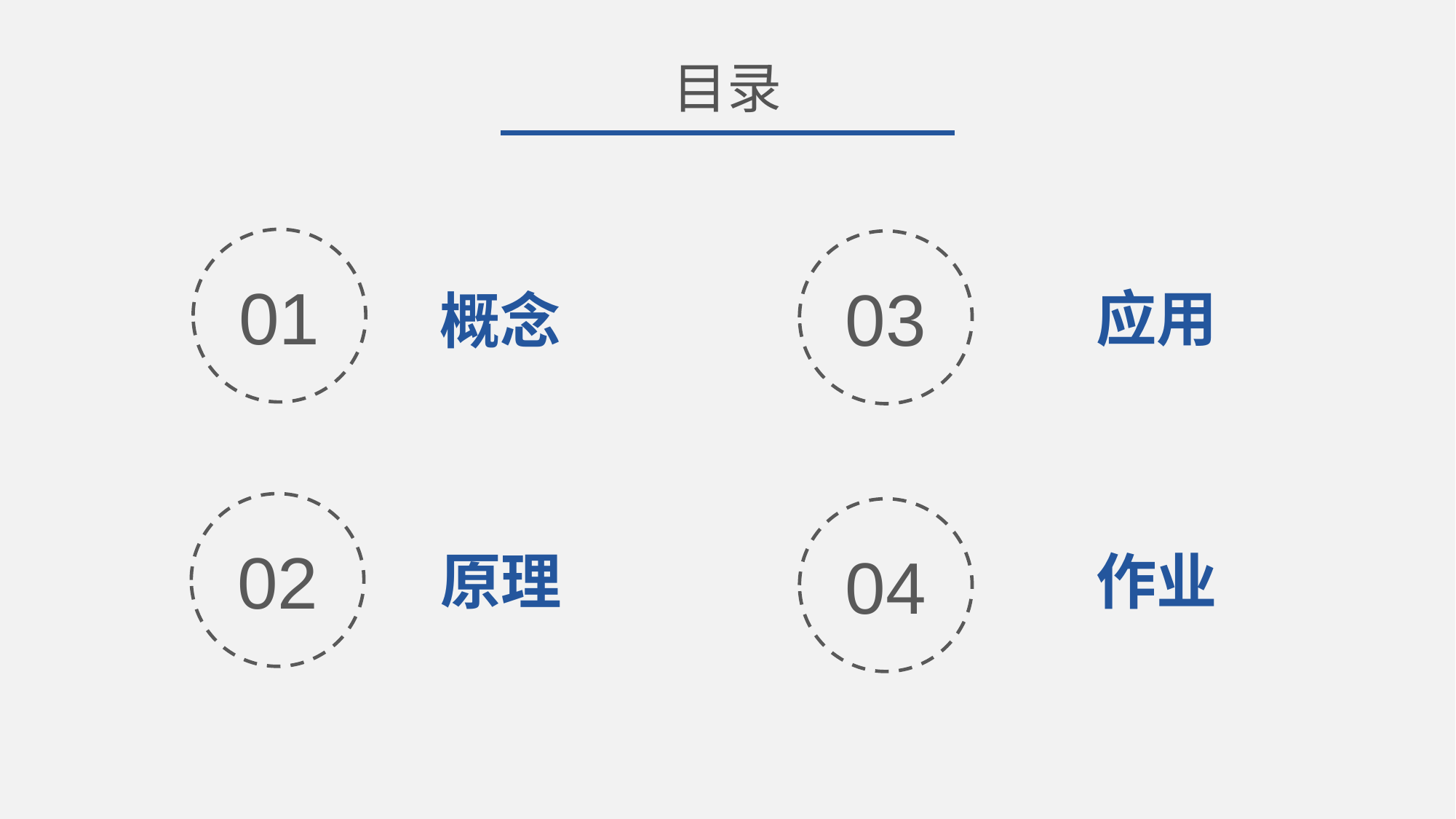

目录
01
03
应用
概念
02
04
原理
作业